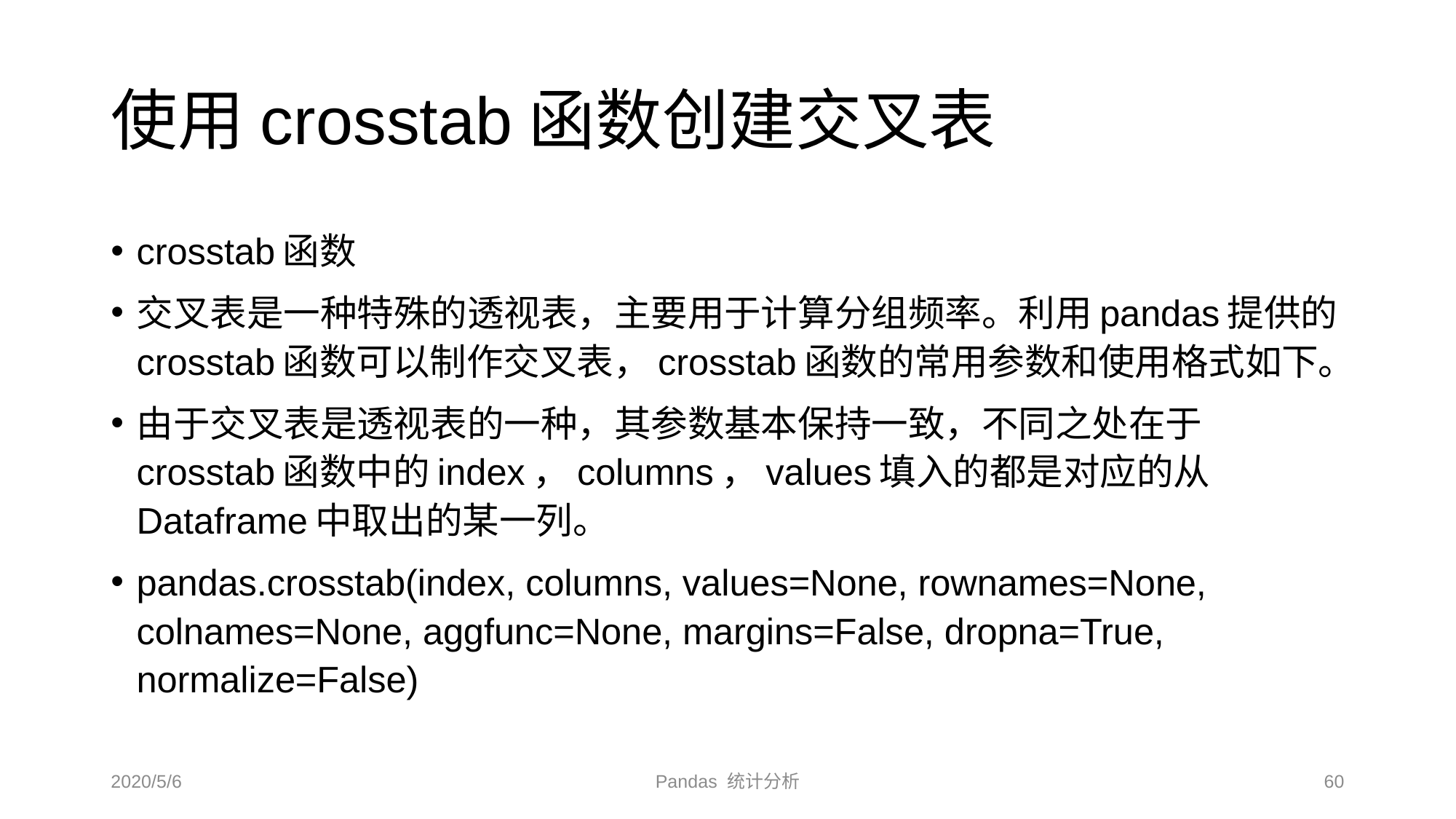

# 使用crosstab函数创建交叉表
crosstab函数
交叉表是一种特殊的透视表，主要用于计算分组频率。利用pandas提供的crosstab函数可以制作交叉表，crosstab函数的常用参数和使用格式如下。
由于交叉表是透视表的一种，其参数基本保持一致，不同之处在于crosstab函数中的index，columns，values填入的都是对应的从Dataframe中取出的某一列。
pandas.crosstab(index, columns, values=None, rownames=None, colnames=None, aggfunc=None, margins=False, dropna=True, normalize=False)

2020/5/6
Pandas 统计分析
60